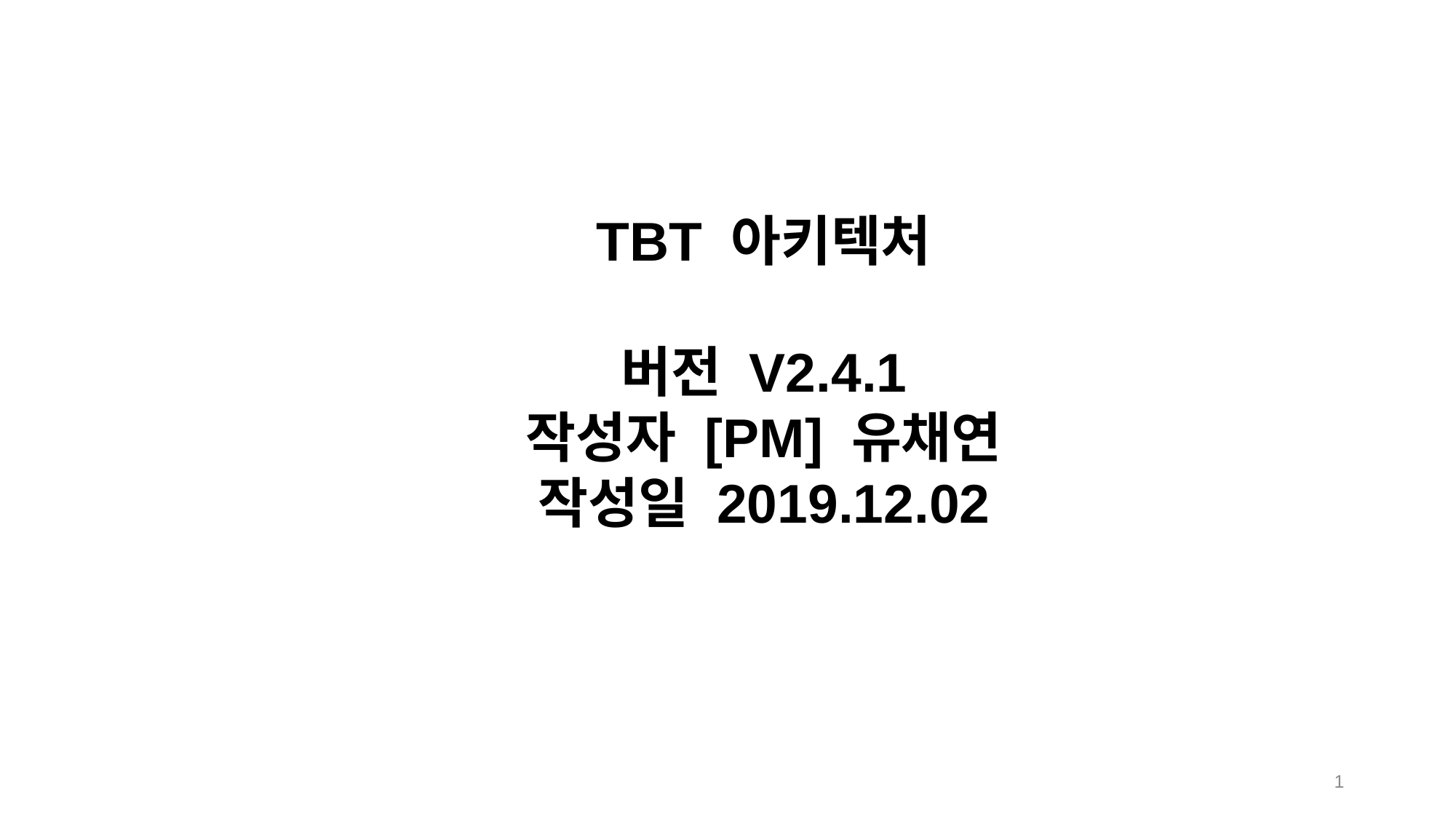

TBT 아키텍처

버전 V2.4.1
작성자 [PM] 유채연
작성일 2019.12.02
1